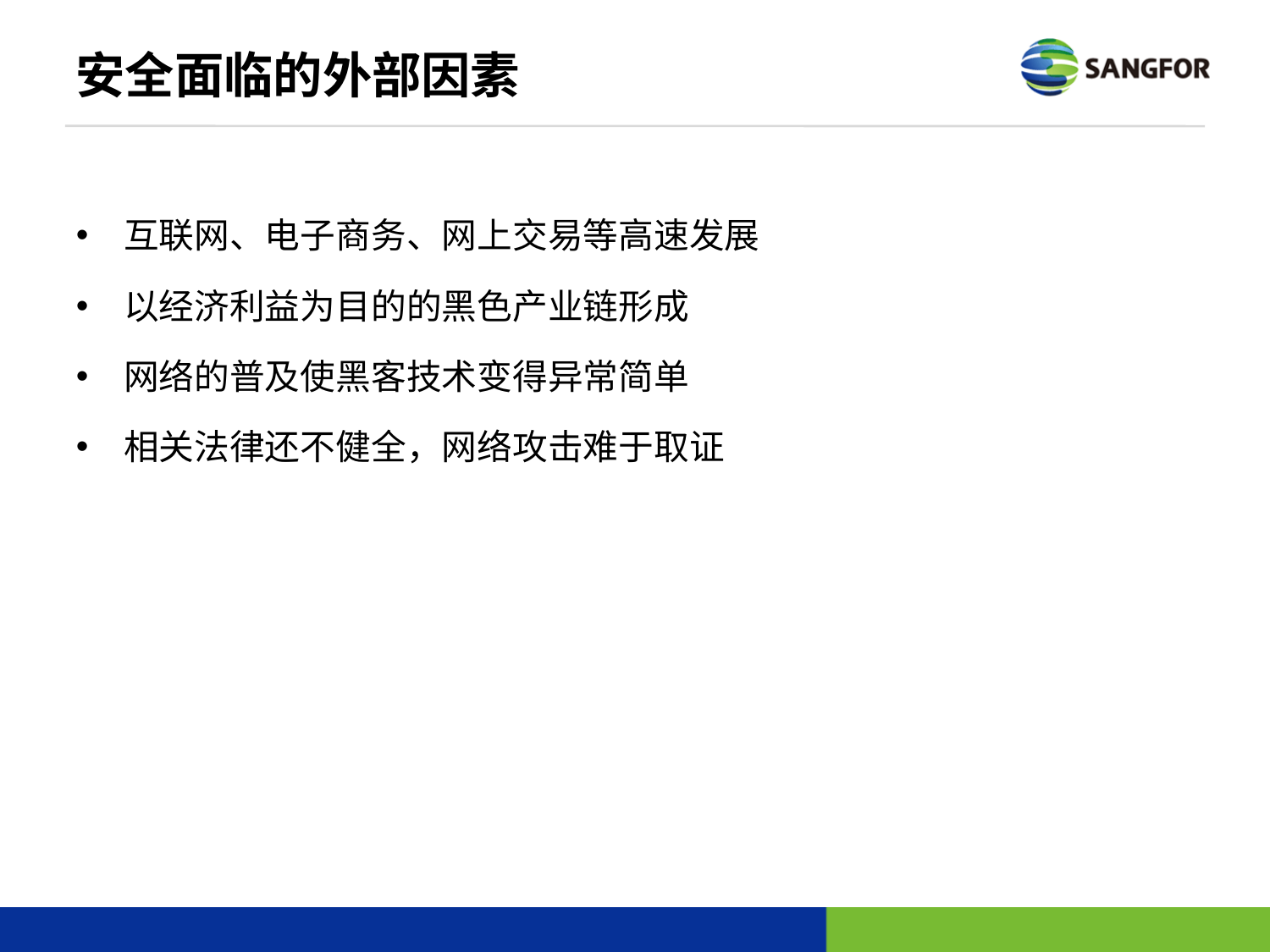

# 安全面临的外部因素
互联网、电子商务、网上交易等高速发展
以经济利益为目的的黑色产业链形成
网络的普及使黑客技术变得异常简单
相关法律还不健全，网络攻击难于取证